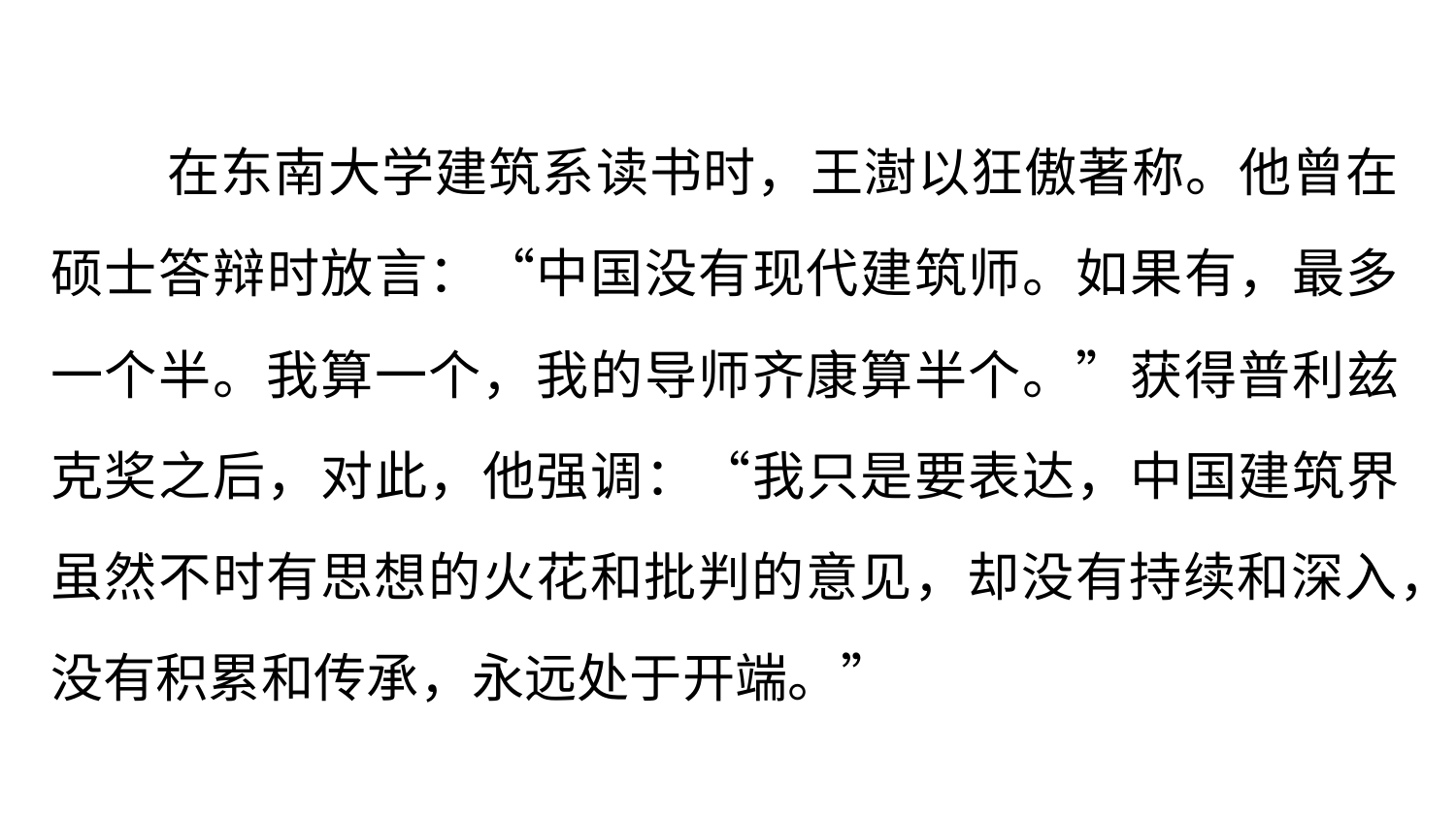

在东南大学建筑系读书时，王澍以狂傲著称。他曾在硕士答辩时放言：“中国没有现代建筑师。如果有，最多一个半。我算一个，我的导师齐康算半个。”获得普利兹克奖之后，对此，他强调：“我只是要表达，中国建筑界虽然不时有思想的火花和批判的意见，却没有持续和深入，没有积累和传承，永远处于开端。”